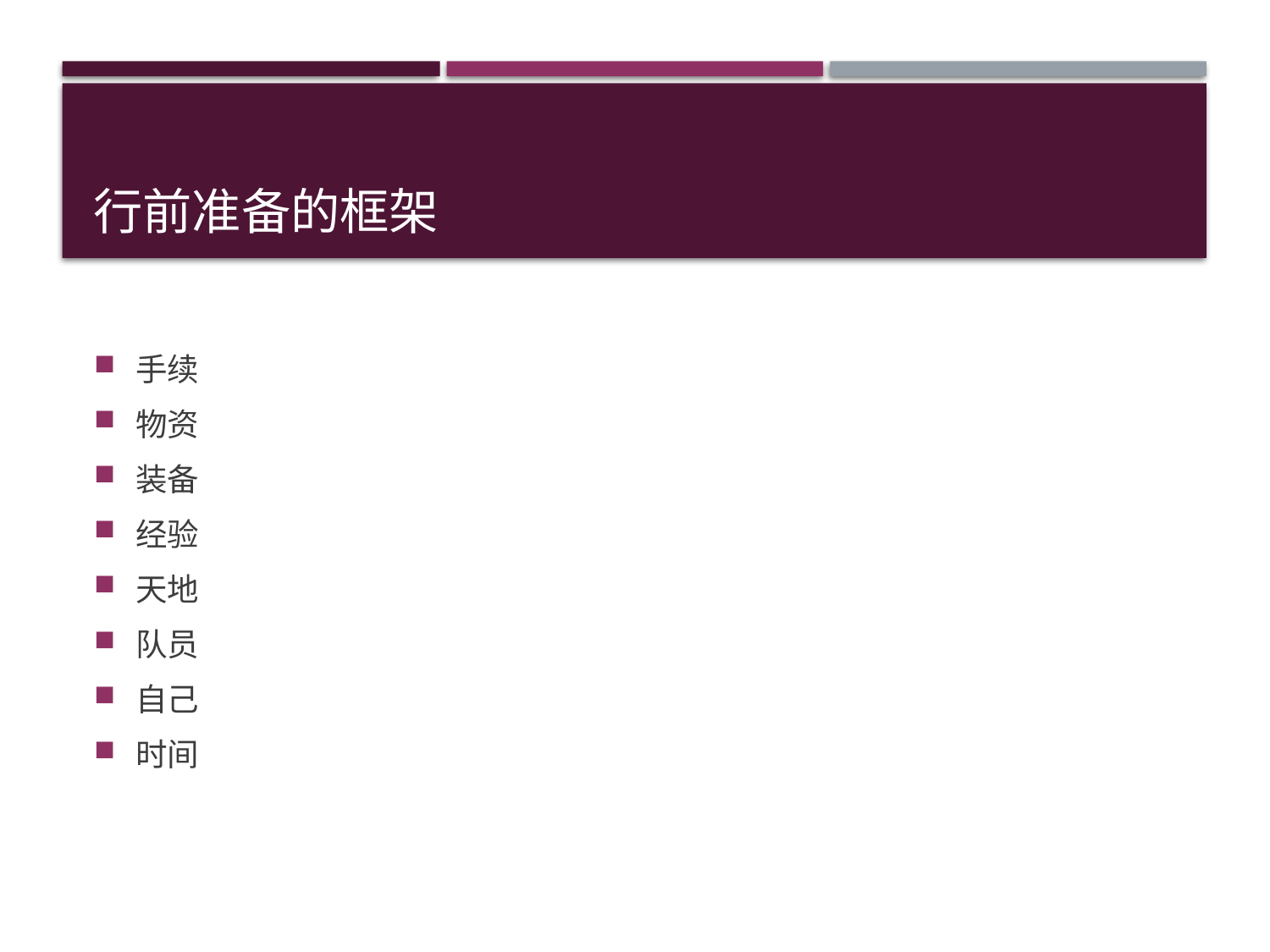

# 行前准备的框架
手续
物资
装备
经验
天地
队员
自己
时间